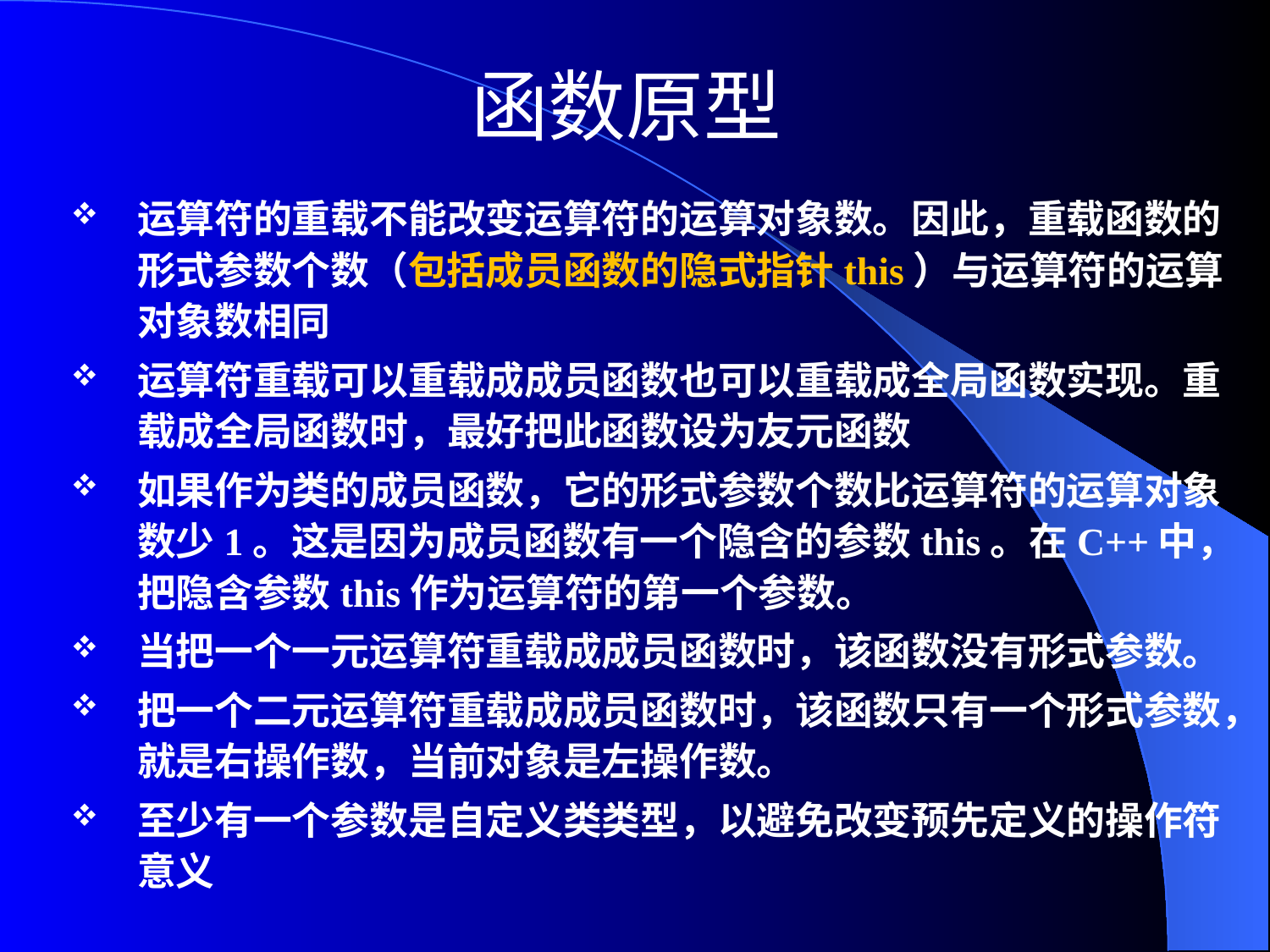

# 函数原型
运算符的重载不能改变运算符的运算对象数。因此，重载函数的形式参数个数（包括成员函数的隐式指针this）与运算符的运算对象数相同
运算符重载可以重载成成员函数也可以重载成全局函数实现。重载成全局函数时，最好把此函数设为友元函数
如果作为类的成员函数，它的形式参数个数比运算符的运算对象数少1。这是因为成员函数有一个隐含的参数this。在C++中，把隐含参数this作为运算符的第一个参数。
当把一个一元运算符重载成成员函数时，该函数没有形式参数。
把一个二元运算符重载成成员函数时，该函数只有一个形式参数，就是右操作数，当前对象是左操作数。
至少有一个参数是自定义类类型，以避免改变预先定义的操作符意义